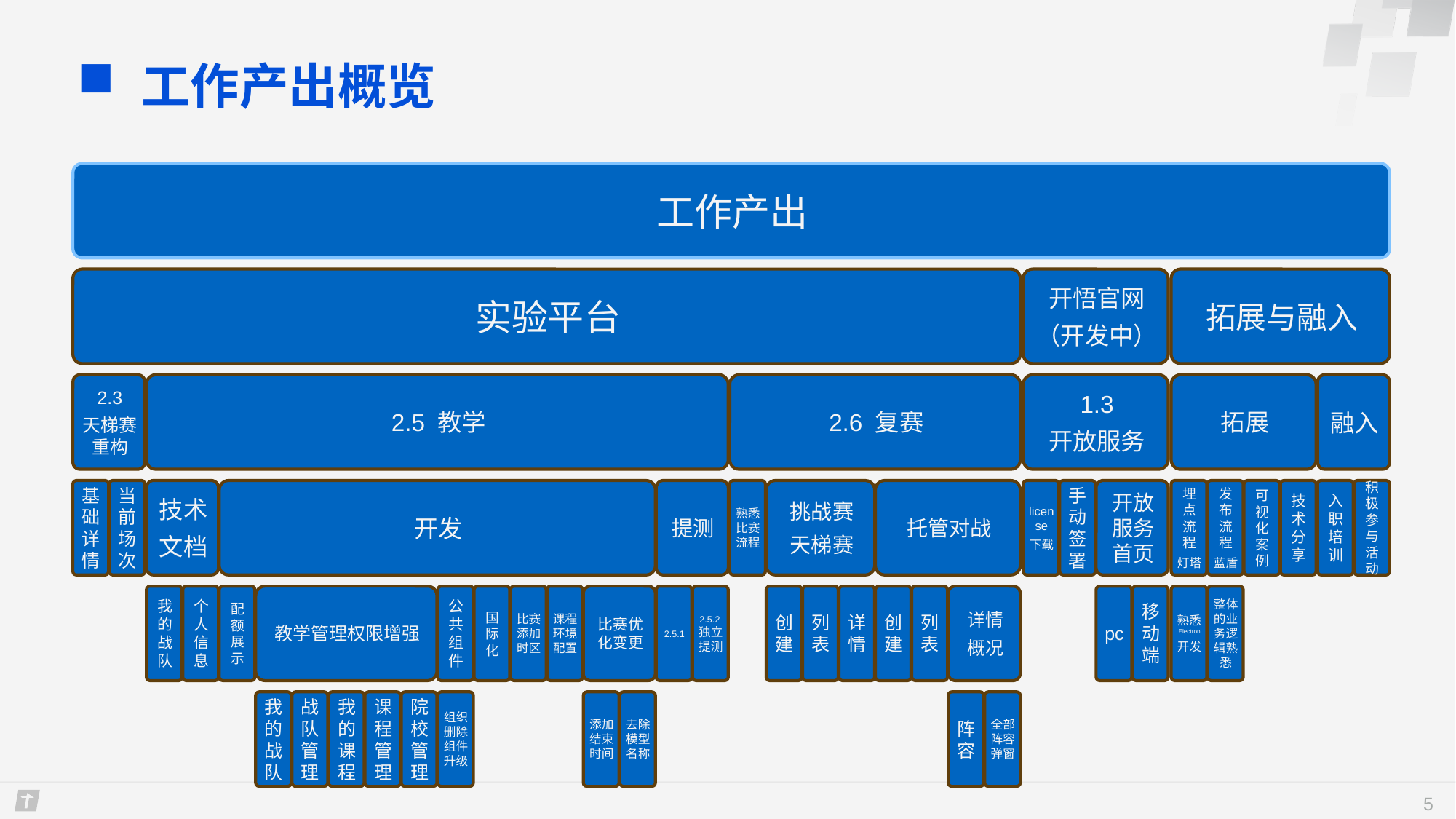

工作产出概览
工作产出
拓展与融入
融入
积极参与活动
入职培训
拓展
技术分享
可视化案例
发布流程
蓝盾
整体的业务逻辑熟悉
埋点流程
灯塔
熟悉Electron
开发
开悟官网
（开发中）
1.3
开放服务
开放服务首页
移动端
pc
手动签署
license
下载
实验平台
2.6 复赛
托管对战
详情
概况
全部阵容弹窗
阵容
列表
创建
挑战赛
天梯赛
详情
列表
创建
熟悉比赛流程
2.5 教学
提测
2.5.2独立提测
2.5.1
开发
比赛优化变更
去除模型名称
添加结束时间
课程环境配置
比赛添加时区
国际化
公共组件
组织删除组件升级
教学管理权限增强
院校管理
课程管理
我的课程
战队管理
我的战队
配额展示
技术
文档
个人信息
我的战队
2.3
天梯赛重构
当前场次
基础详情

5